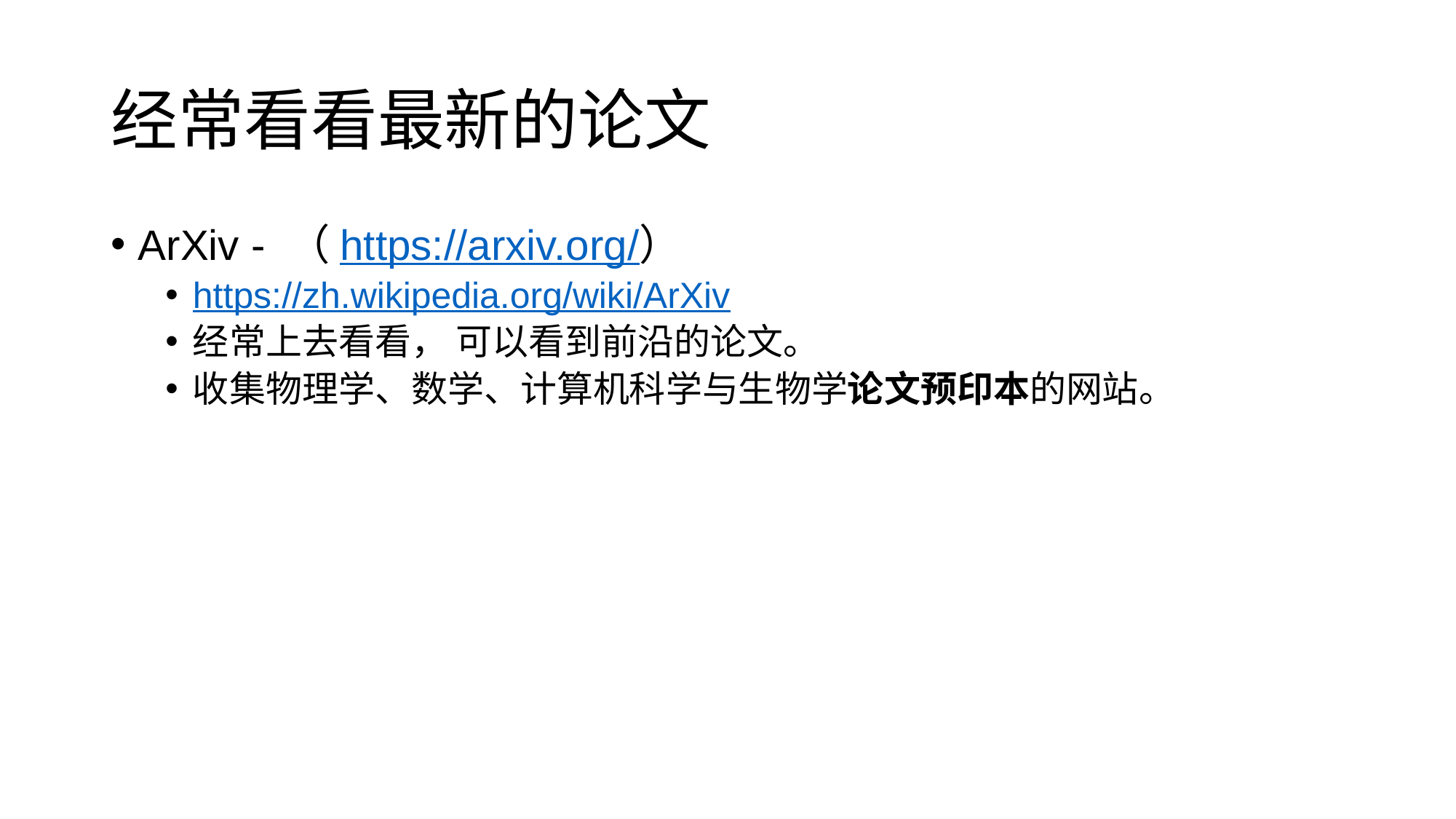

# 经常看看最新的论文
ArXiv - （https://arxiv.org/）
https://zh.wikipedia.org/wiki/ArXiv
经常上去看看， 可以看到前沿的论文。
收集物理学、数学、计算机科学与生物学论文预印本的网站。